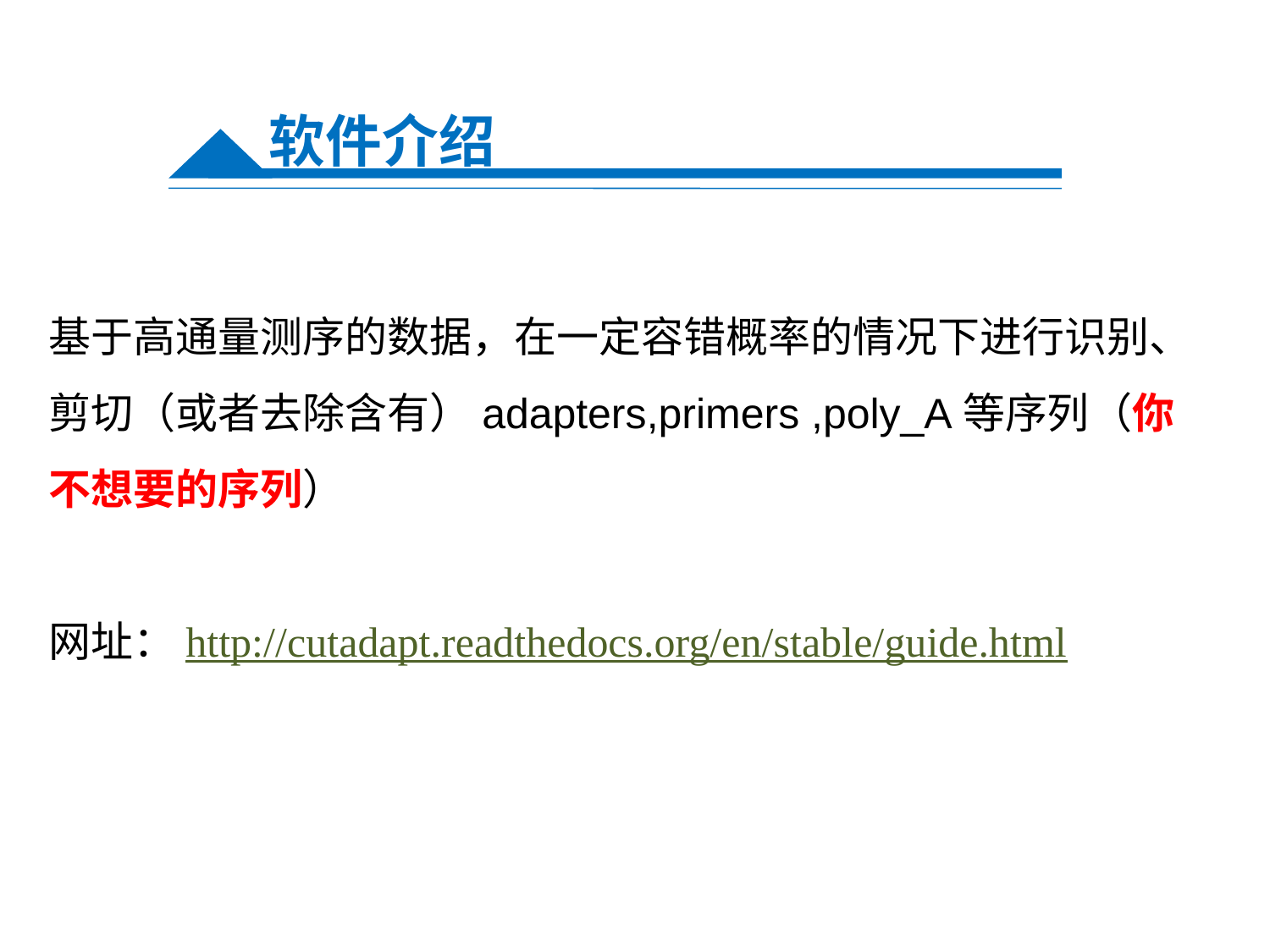

软件介绍

基于高通量测序的数据，在一定容错概率的情况下进行识别、剪切（或者去除含有）adapters,primers ,poly_A等序列（你不想要的序列）

网址：http://cutadapt.readthedocs.org/en/stable/guide.html